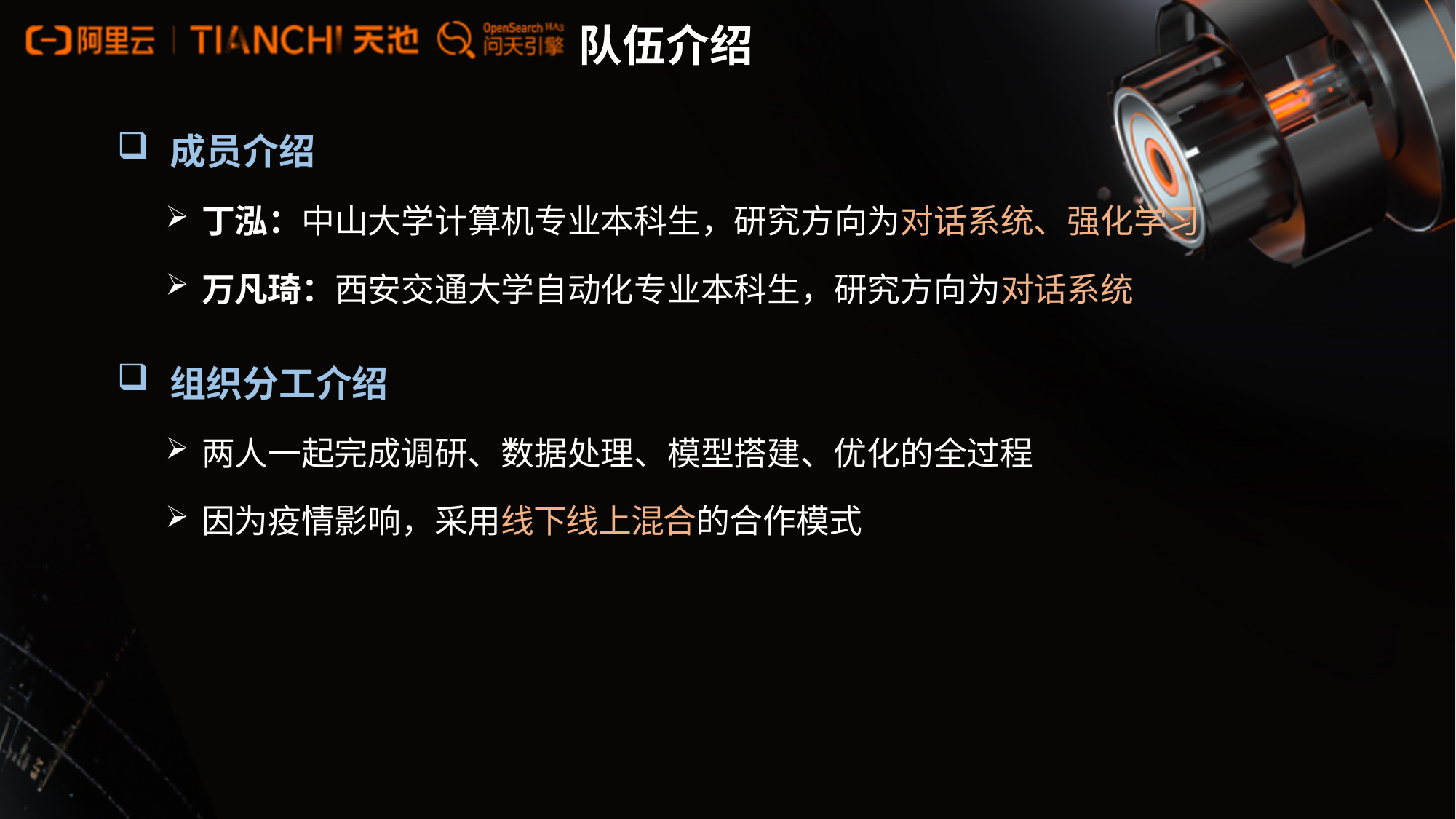

队伍介绍
 成员介绍
丁泓：中山大学计算机专业本科生，研究方向为对话系统、强化学习
万凡琦：西安交通大学自动化专业本科生，研究方向为对话系统
 组织分工介绍
两人一起完成调研、数据处理、模型搭建、优化的全过程
因为疫情影响，采用线下线上混合的合作模式

4